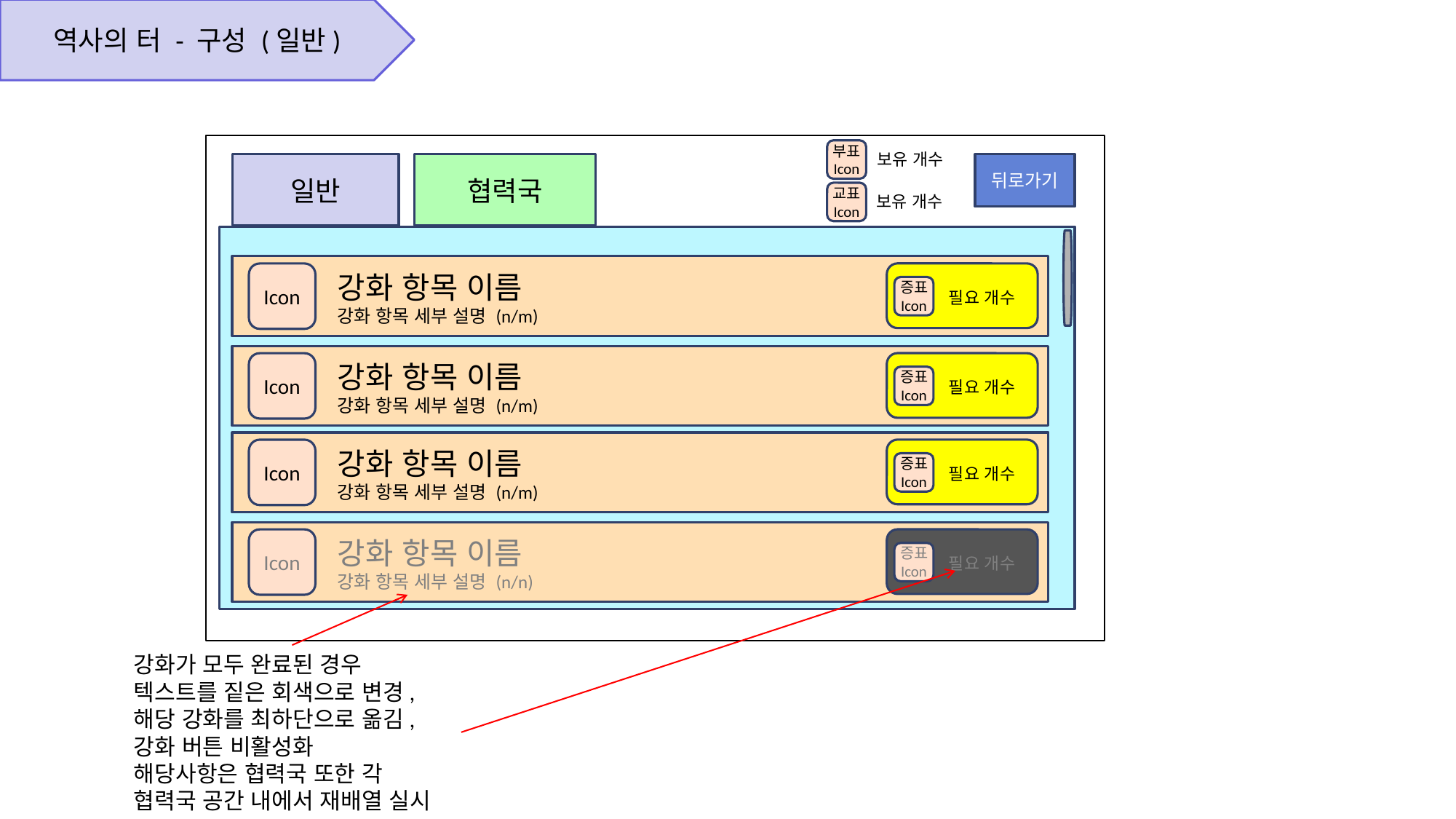

역사의 터 - 구성 (일반)

부표
Icon
보유 개수
일반
협력국
뒤로가기
교표
Icon
보유 개수

강화 항목 이름
강화 항목 세부 설명 (n/m)
Icon

증표
Icon
필요 개수

강화 항목 이름
강화 항목 세부 설명 (n/m)
Icon

증표
Icon
필요 개수

강화 항목 이름
강화 항목 세부 설명 (n/m)
Icon

증표
Icon
필요 개수

강화 항목 이름
강화 항목 세부 설명 (n/n)
Icon

증표
Icon
필요 개수
강화가 모두 완료된 경우
텍스트를 짙은 회색으로 변경,
해당 강화를 최하단으로 옮김,
강화 버튼 비활성화
해당사항은 협력국 또한 각
협력국 공간 내에서 재배열 실시